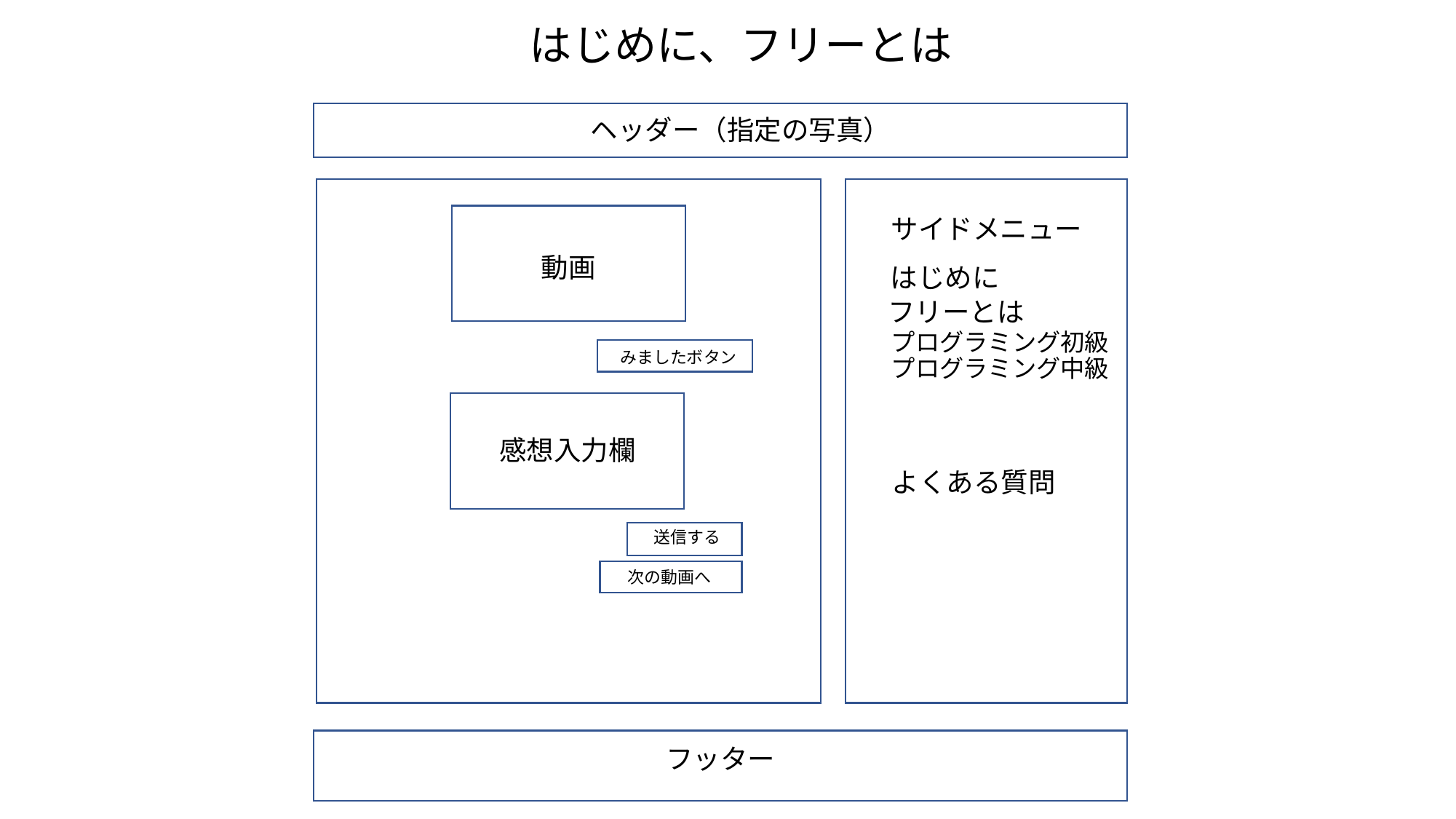

はじめに、フリーとは

ヘッダー（指定の写真）

サイドメニュー
動画
はじめに
フリーとは
プログラミング初級

みましたボタン
プログラミング中級

感想入力欄
よくある質問
送信する

次の動画へ

フッター